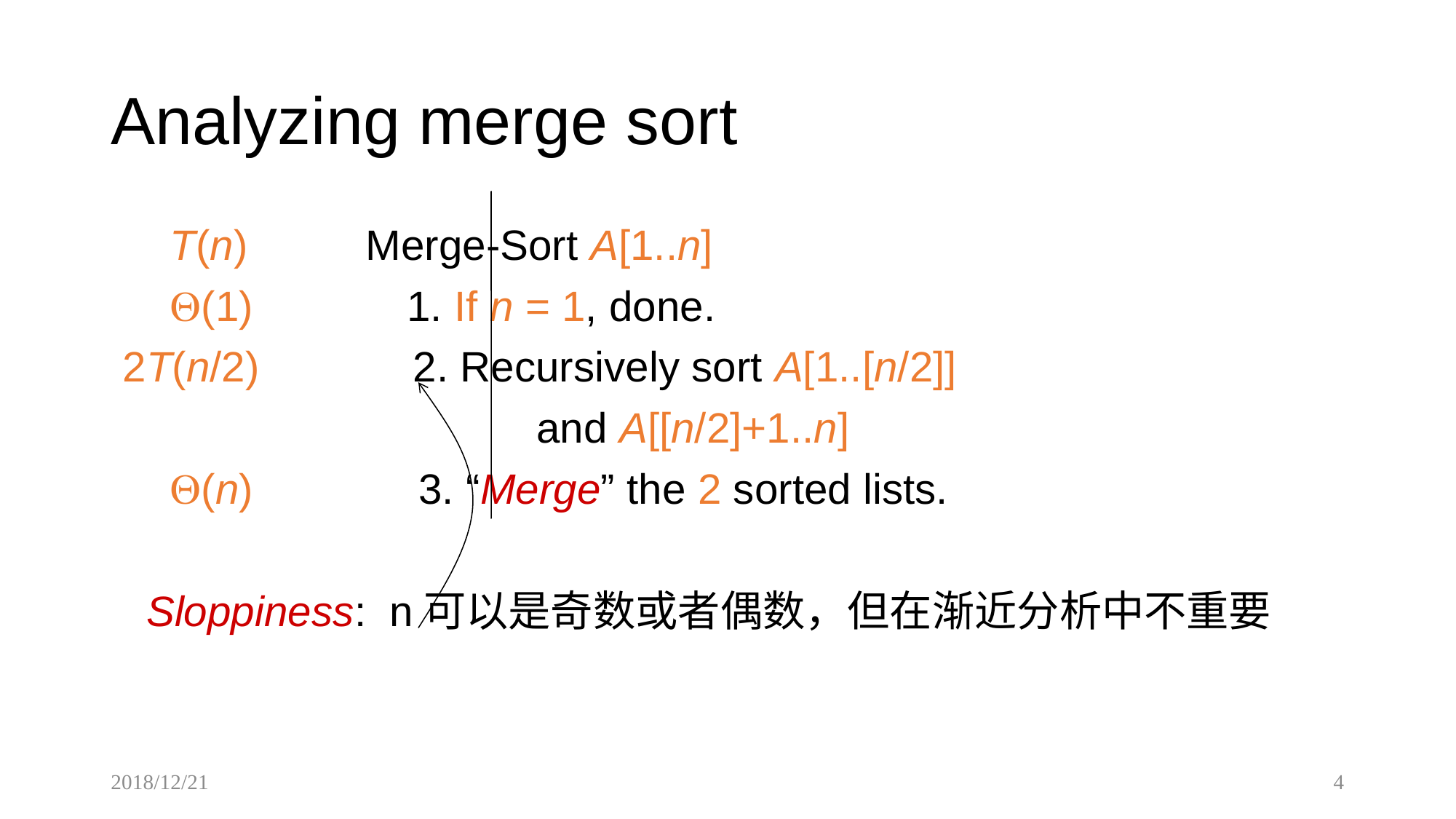

# Analyzing merge sort

     T(n)          Merge-Sort A[1..n]
     Θ(1)             1. If n = 1, done.
 2T(n/2)             2. Recursively sort A[1..[n/2]]
                                    and A[[n/2]+1..n]
     Θ(n)              3. “Merge” the 2 sorted lists.

   Sloppiness:  n可以是奇数或者偶数，但在渐近分析中不重要

2018/12/21
4